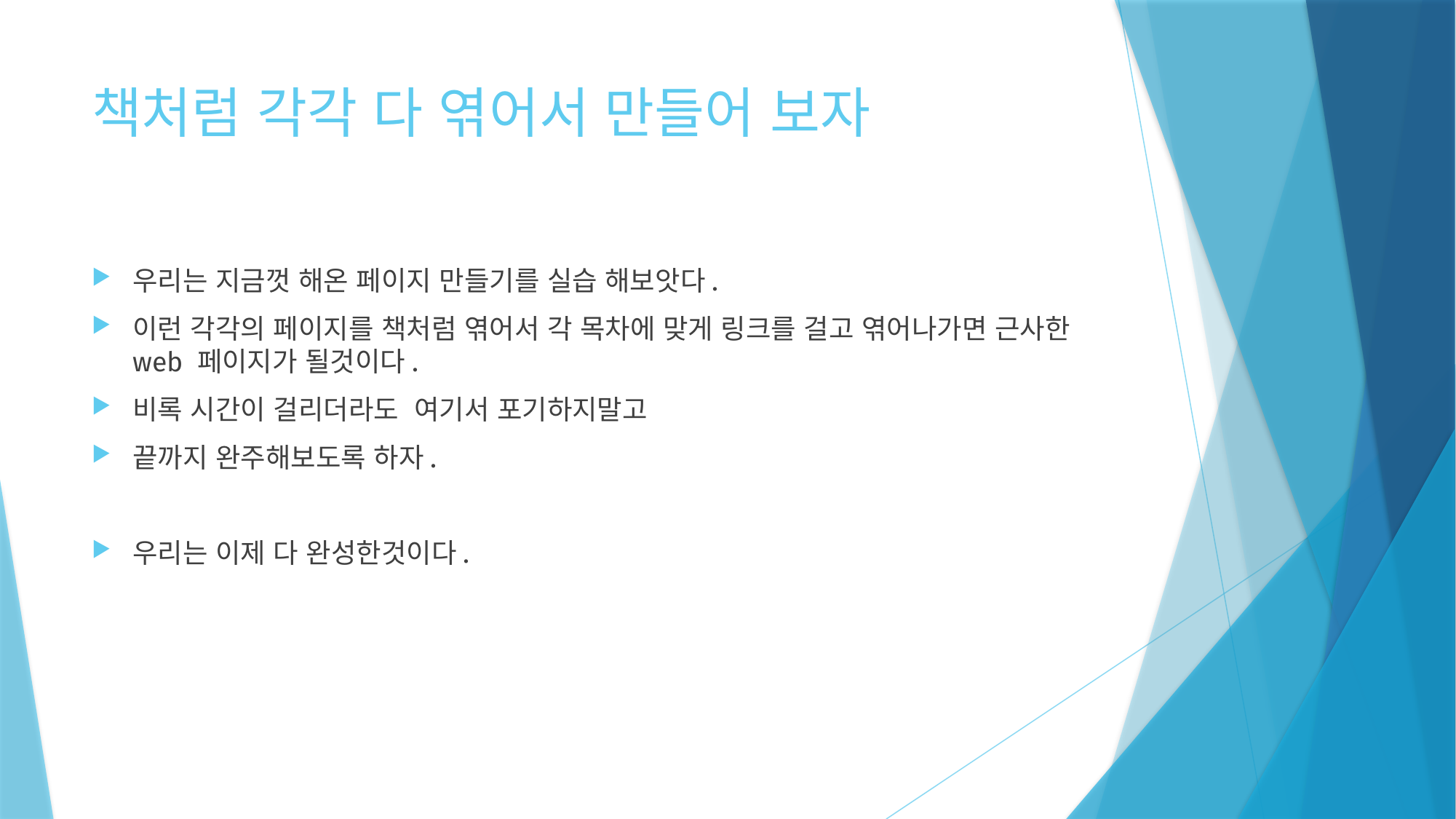

# 책처럼 각각 다 엮어서 만들어 보자
우리는 지금껏 해온 페이지 만들기를 실습 해보앗다.
이런 각각의 페이지를 책처럼 엮어서 각 목차에 맞게 링크를 걸고 엮어나가면 근사한 web 페이지가 될것이다.
비록 시간이 걸리더라도  여기서 포기하지말고
끝까지 완주해보도록 하자.

우리는 이제 다 완성한것이다.